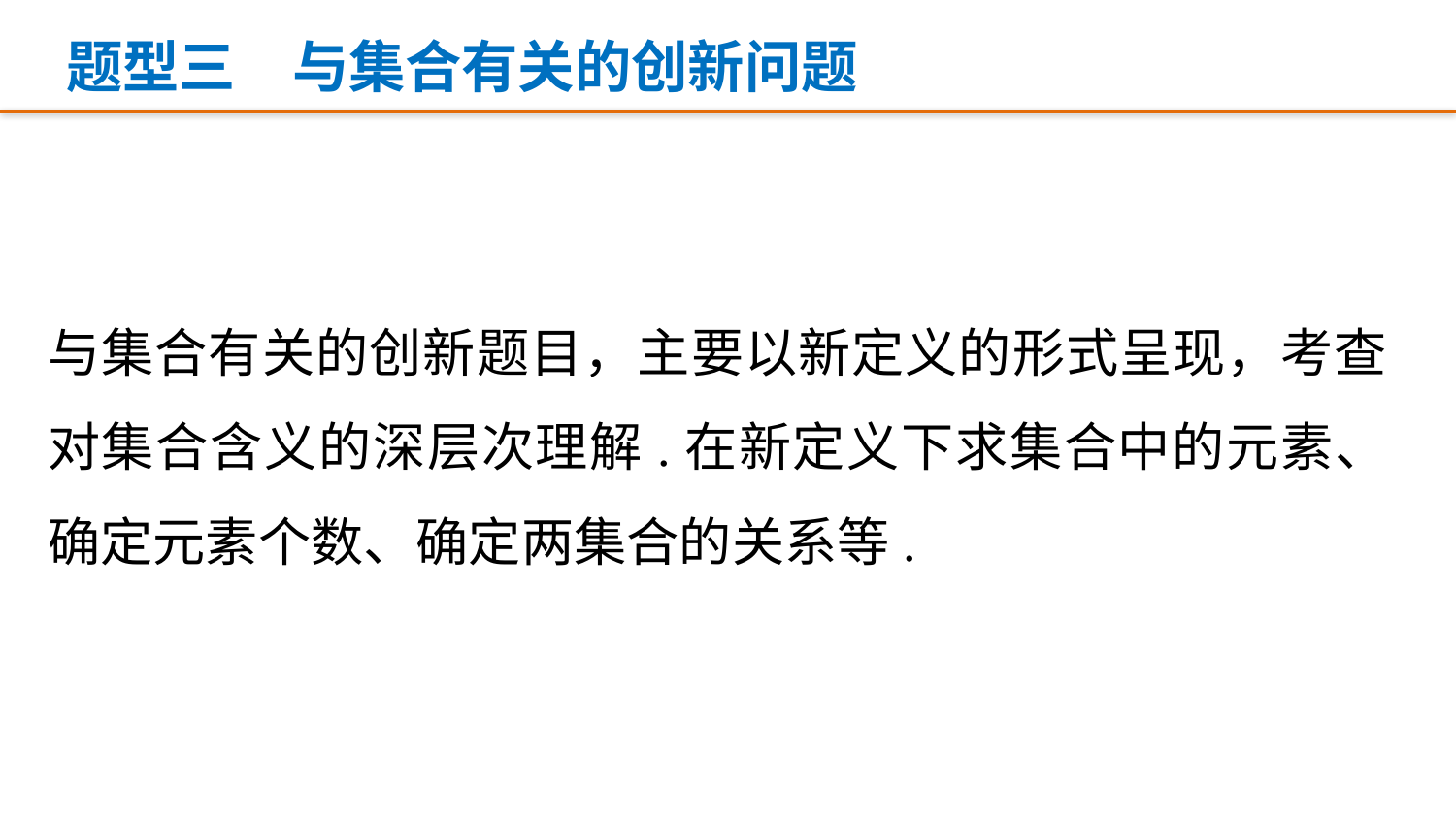

题型三　与集合有关的创新问题
与集合有关的创新题目，主要以新定义的形式呈现，考查对集合含义的深层次理解.在新定义下求集合中的元素、确定元素个数、确定两集合的关系等.